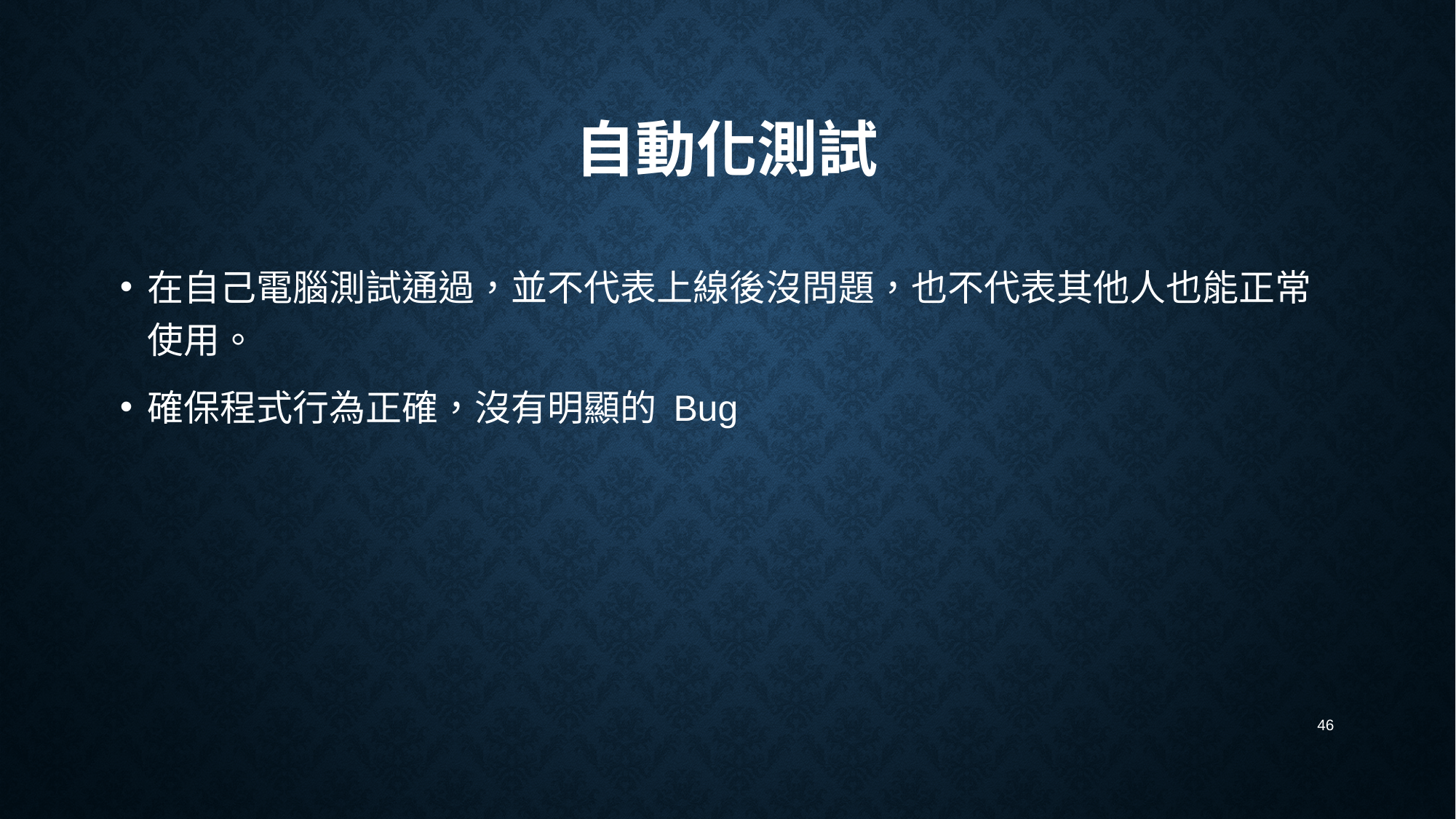

# 自動化測試
在自己電腦測試通過，並不代表上線後沒問題，也不代表其他人也能正常使用。
確保程式行為正確，沒有明顯的 Bug

46